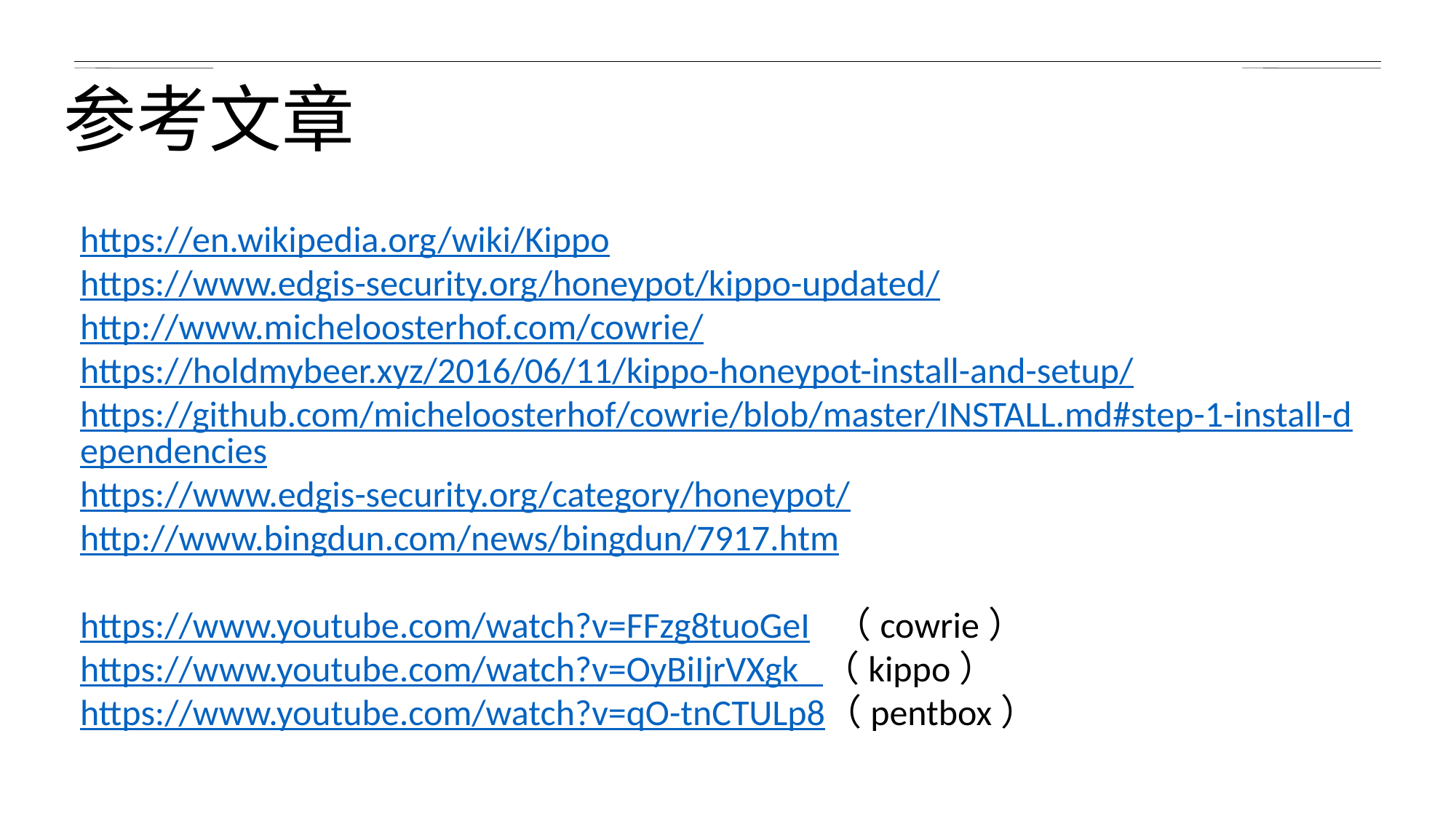

参考文章

https://en.wikipedia.org/wiki/Kippo
https://www.edgis-security.org/honeypot/kippo-updated/
http://www.micheloosterhof.com/cowrie/
https://holdmybeer.xyz/2016/06/11/kippo-honeypot-install-and-setup/
https://github.com/micheloosterhof/cowrie/blob/master/INSTALL.md#step-1-install-dependencies
https://www.edgis-security.org/category/honeypot/
http://www.bingdun.com/news/bingdun/7917.htm

https://www.youtube.com/watch?v=FFzg8tuoGeI  （cowrie）
https://www.youtube.com/watch?v=OyBiIjrVXgk   （kippo）
https://www.youtube.com/watch?v=qO-tnCTULp8（pentbox）

Add Something At Here
Add Something At Here